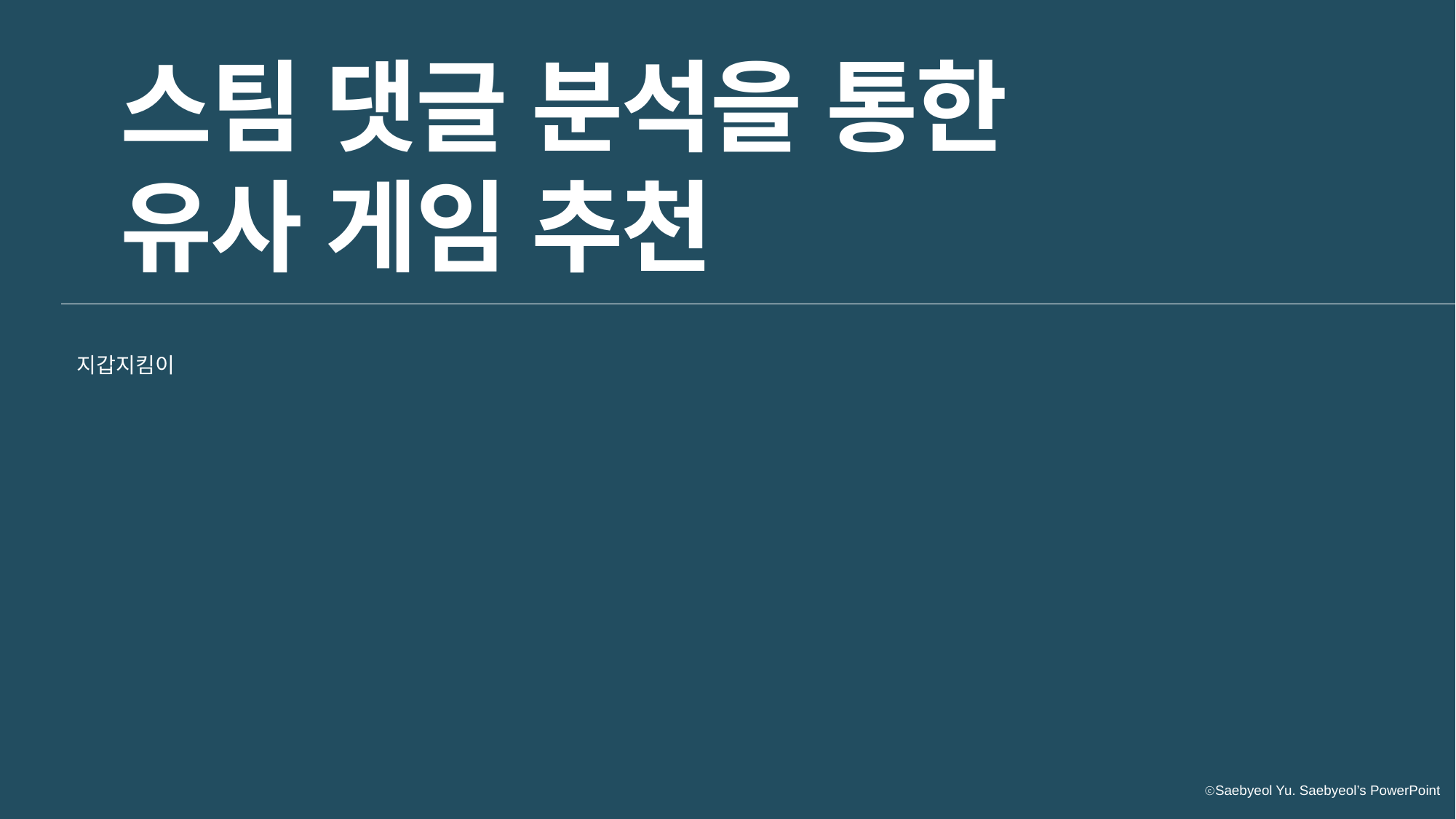

스팀 댓글 분석을 통한
유사 게임 추천
지갑지킴이